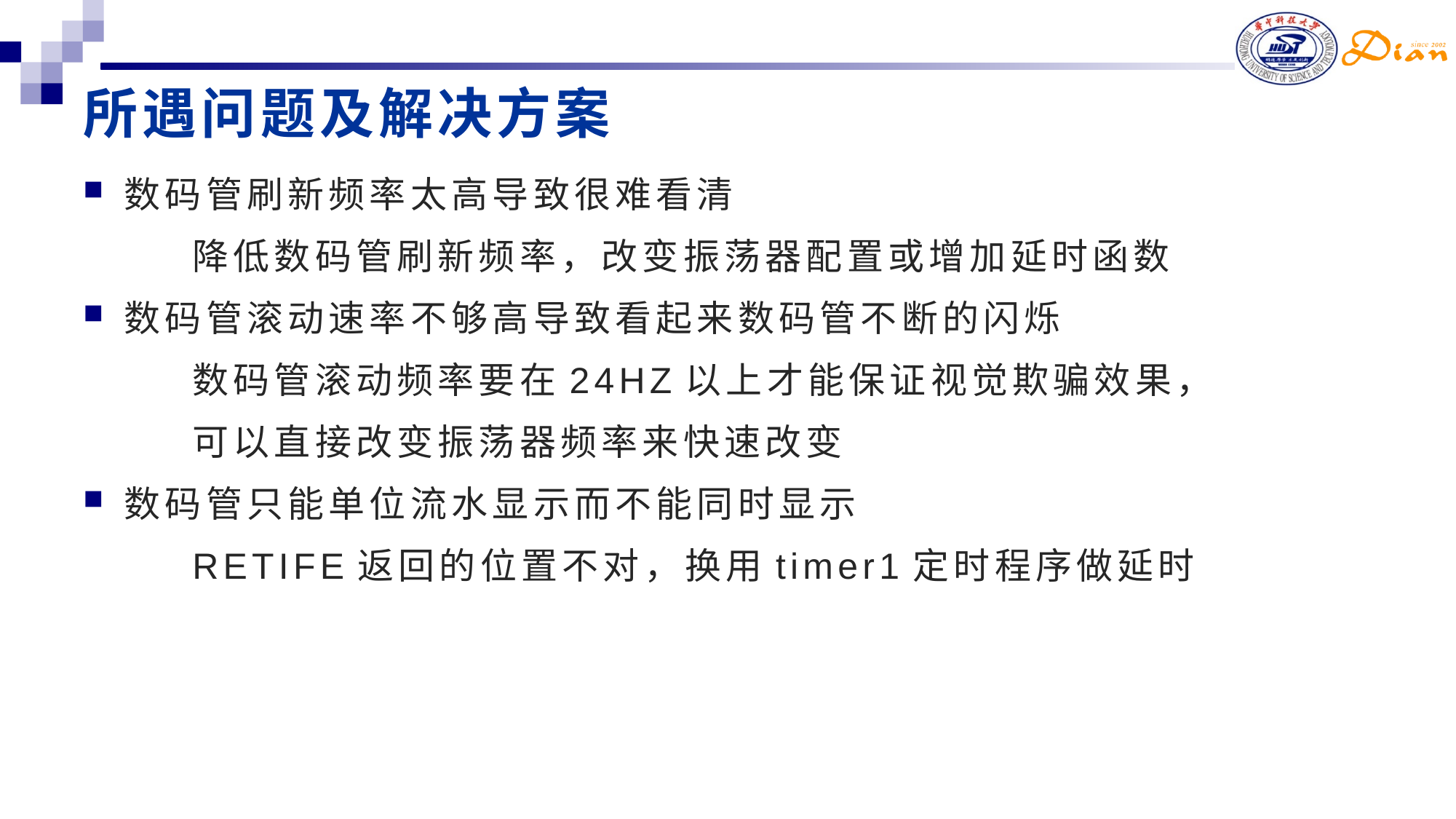

# 所遇问题及解决方案

数码管刷新频率太高导致很难看清
	降低数码管刷新频率，改变振荡器配置或增加延时函数
数码管滚动速率不够高导致看起来数码管不断的闪烁
	数码管滚动频率要在24HZ以上才能保证视觉欺骗效果，
	可以直接改变振荡器频率来快速改变
数码管只能单位流水显示而不能同时显示
	RETIFE返回的位置不对，换用timer1定时程序做延时

5